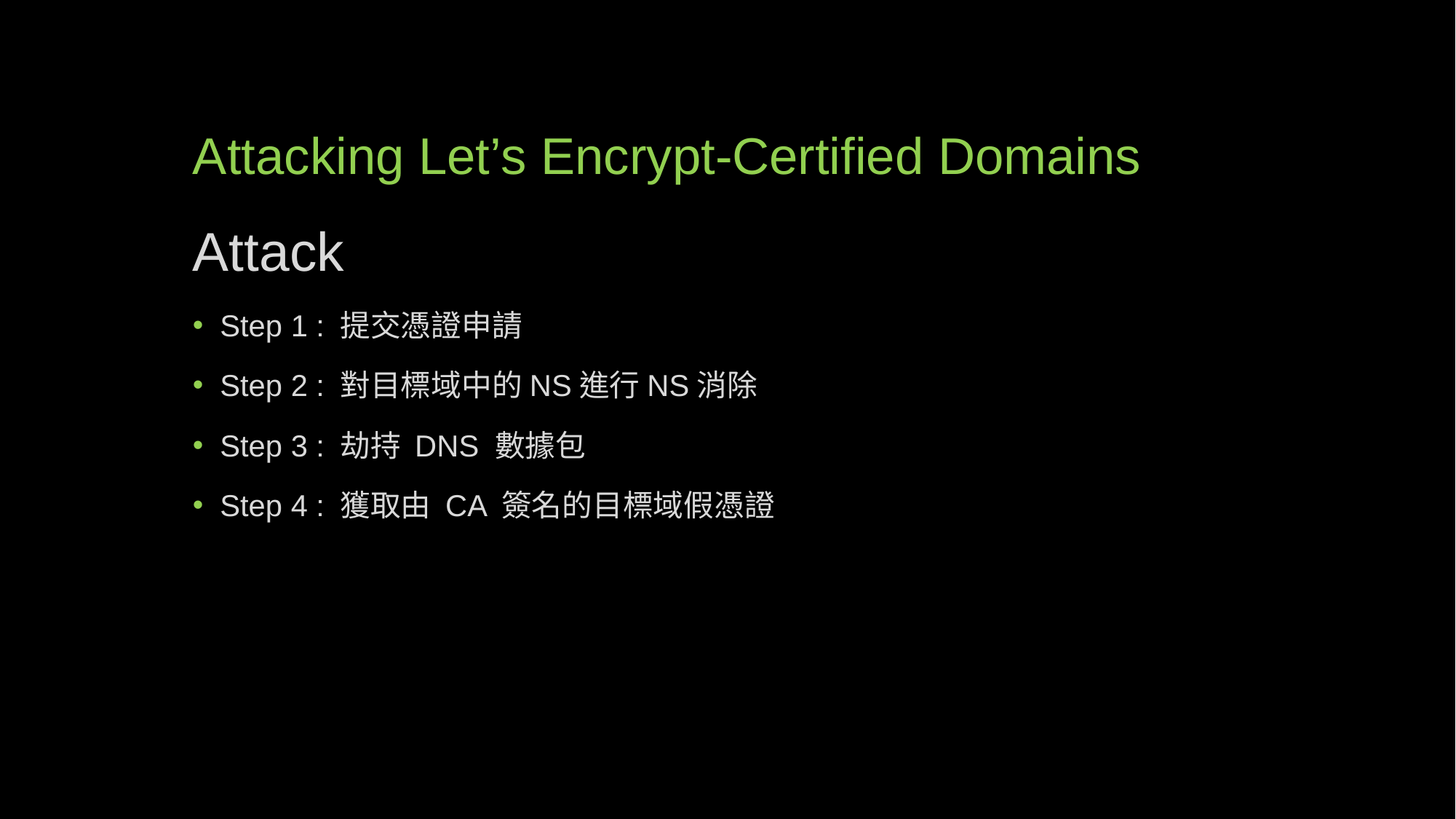

# Attacking Let’s Encrypt-Certified Domains
Attack
Step 1 : 提交憑證申請
Step 2 : 對目標域中的NS進行NS消除
Step 3 : 劫持 DNS 數據包
Step 4 : 獲取由 CA 簽名的目標域假憑證